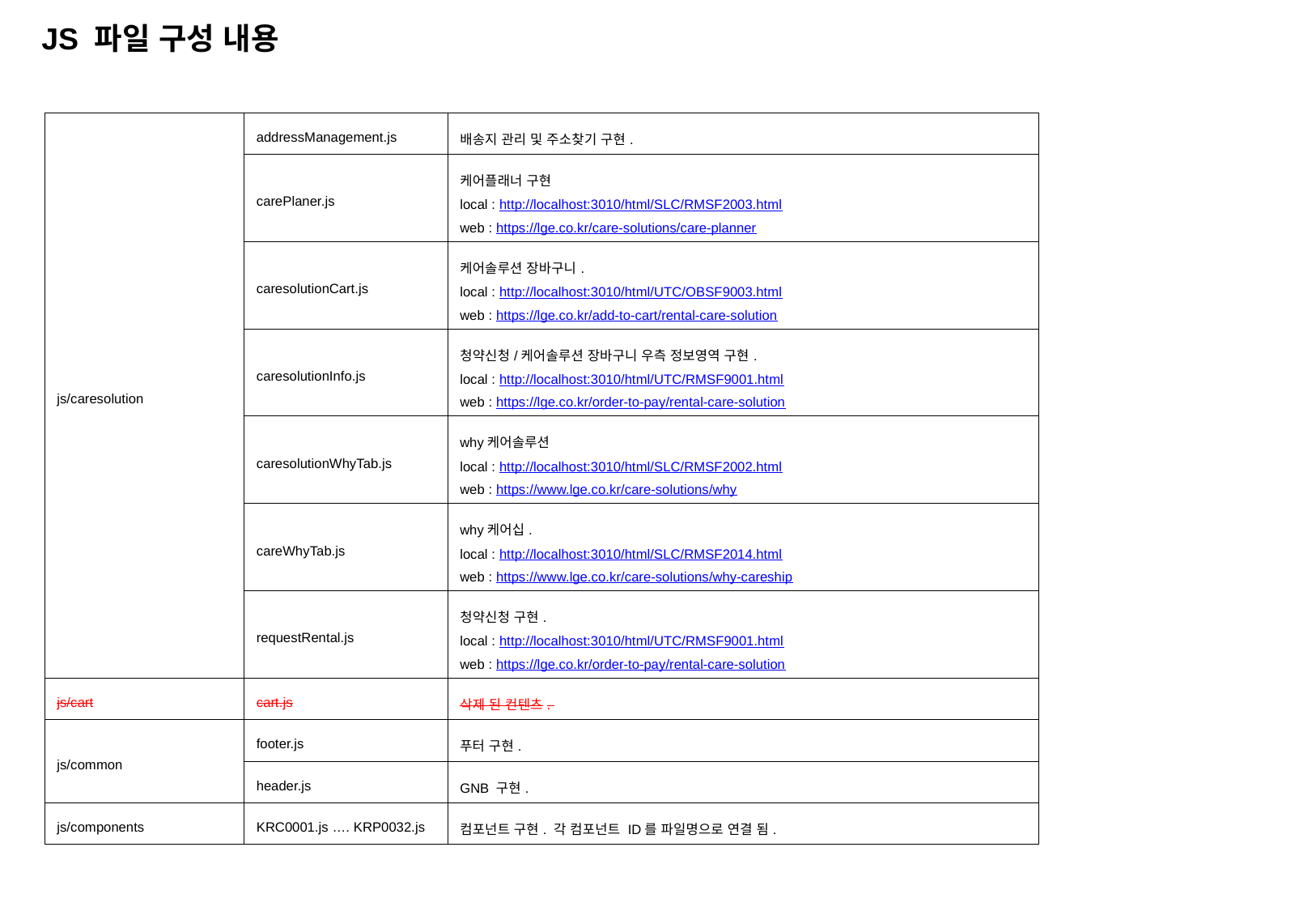

JS 파일 구성 내용
| js/caresolution | addressManagement.js | 배송지 관리 및 주소찾기 구현. |
| --- | --- | --- |
|  | carePlaner.js | 케어플래너 구현 local : http://localhost:3010/html/SLC/RMSF2003.html web : https://lge.co.kr/care-solutions/care-planner |
|  | caresolutionCart.js | 케어솔루션 장바구니. local : http://localhost:3010/html/UTC/OBSF9003.html web : https://lge.co.kr/add-to-cart/rental-care-solution |
|  | caresolutionInfo.js | 청약신청/케어솔루션 장바구니 우측 정보영역 구현. local : http://localhost:3010/html/UTC/RMSF9001.html web : https://lge.co.kr/order-to-pay/rental-care-solution |
|  | caresolutionWhyTab.js | why케어솔루션 local : http://localhost:3010/html/SLC/RMSF2002.html web : https://www.lge.co.kr/care-solutions/why |
|  | careWhyTab.js | why케어십. local : http://localhost:3010/html/SLC/RMSF2014.html web : https://www.lge.co.kr/care-solutions/why-careship |
|  | requestRental.js | 청약신청 구현. local : http://localhost:3010/html/UTC/RMSF9001.html web : https://lge.co.kr/order-to-pay/rental-care-solution |
| js/cart | cart.js | 삭제 된 컨텐츠. |
| js/common | footer.js | 푸터 구현. |
|  | header.js | GNB 구현. |
| js/components | KRC0001.js …. KRP0032.js | 컴포넌트 구현. 각 컴포넌트 ID를 파일명으로 연결 됨. |